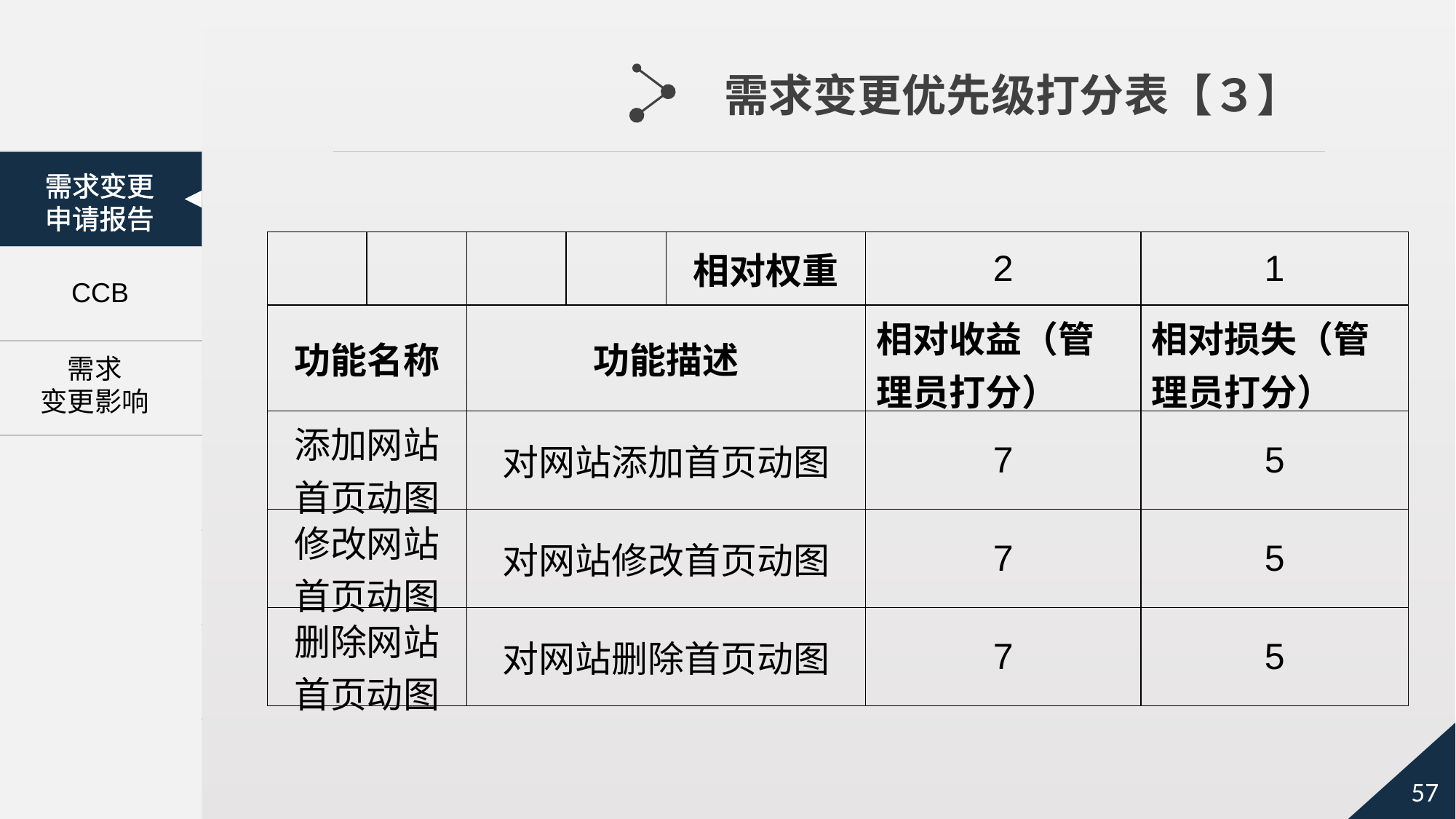

需求变更优先级打分表【３】
需求变更
申请报告
　  CCB
需求
变更影响
数据字典
　用户手册
|  |  |  |  | 相对权重 | 2 | 1 |
| --- | --- | --- | --- | --- | --- | --- |
| 功能名称 |  | 功能描述 |  |  | 相对收益（管理员打分） | 相对损失（管理员打分） |
| 添加网站首页动图 | 对网站添加首页动图 | 7 | 5 |
| --- | --- | --- | --- |
| 修改网站首页动图 | 对网站修改首页动图 | 7 | 5 |
| 删除网站首页动图 | 对网站删除首页动图 | 7 | 5 |

其他